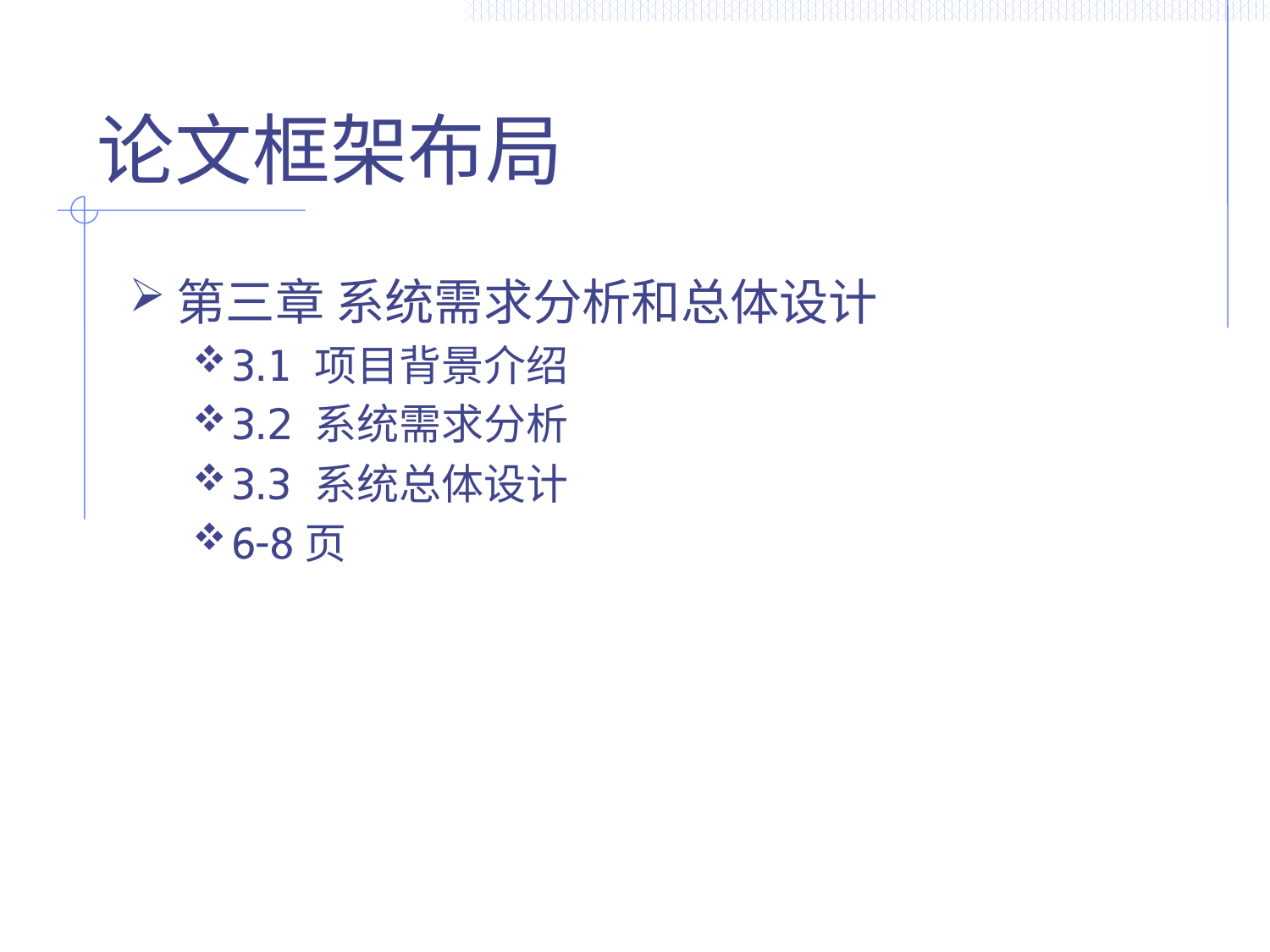

# 论文框架布局
第三章 系统需求分析和总体设计
3.1 项目背景介绍
3.2 系统需求分析
3.3 系统总体设计
6-8页